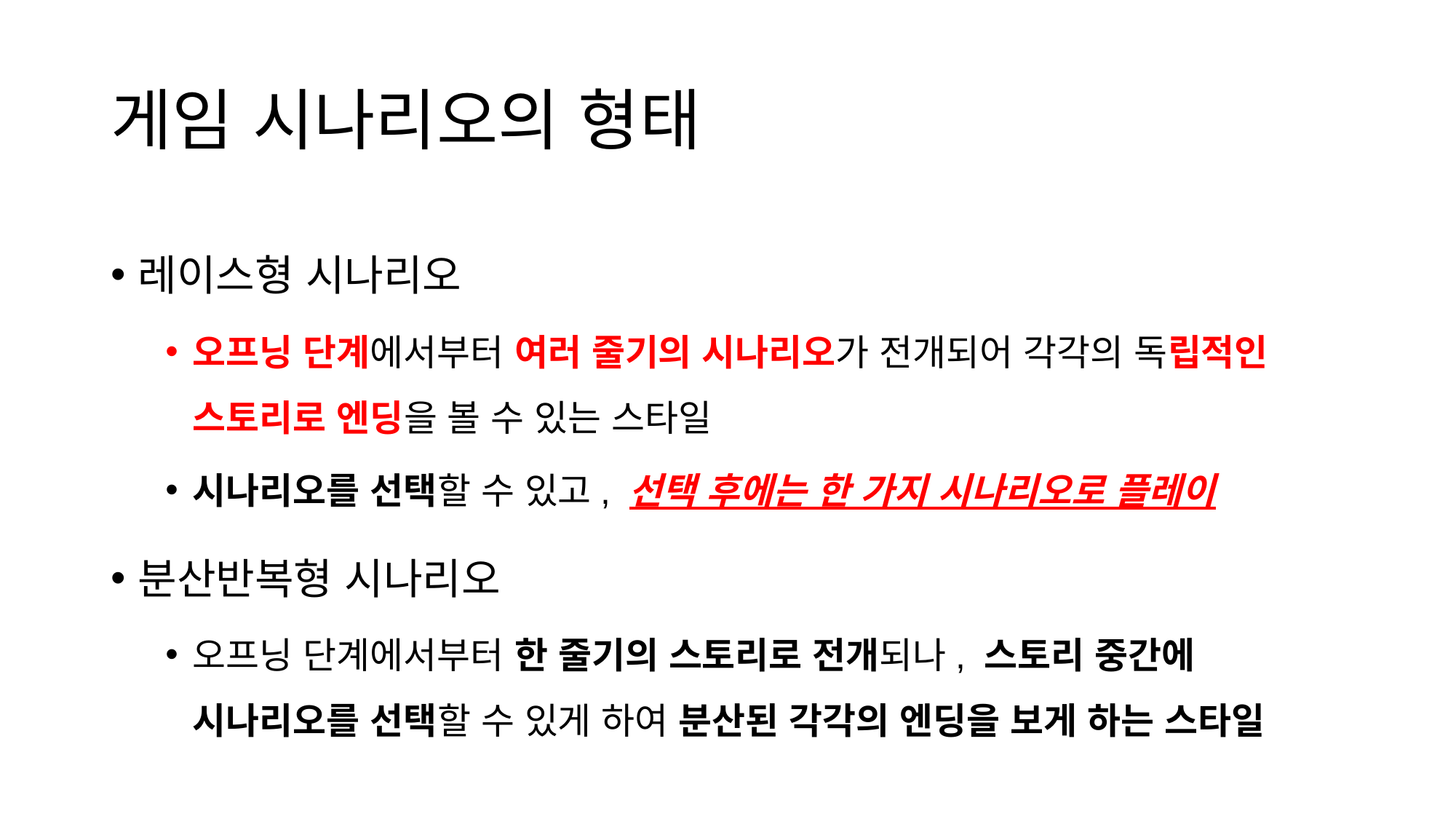

# 게임 시나리오의 형태
레이스형 시나리오
오프닝 단계에서부터 여러 줄기의 시나리오가 전개되어 각각의 독립적인 스토리로 엔딩을 볼 수 있는 스타일
시나리오를 선택할 수 있고, 선택 후에는 한 가지 시나리오로 플레이
분산반복형 시나리오
오프닝 단계에서부터 한 줄기의 스토리로 전개되나, 스토리 중간에 시나리오를 선택할 수 있게 하여 분산된 각각의 엔딩을 보게 하는 스타일